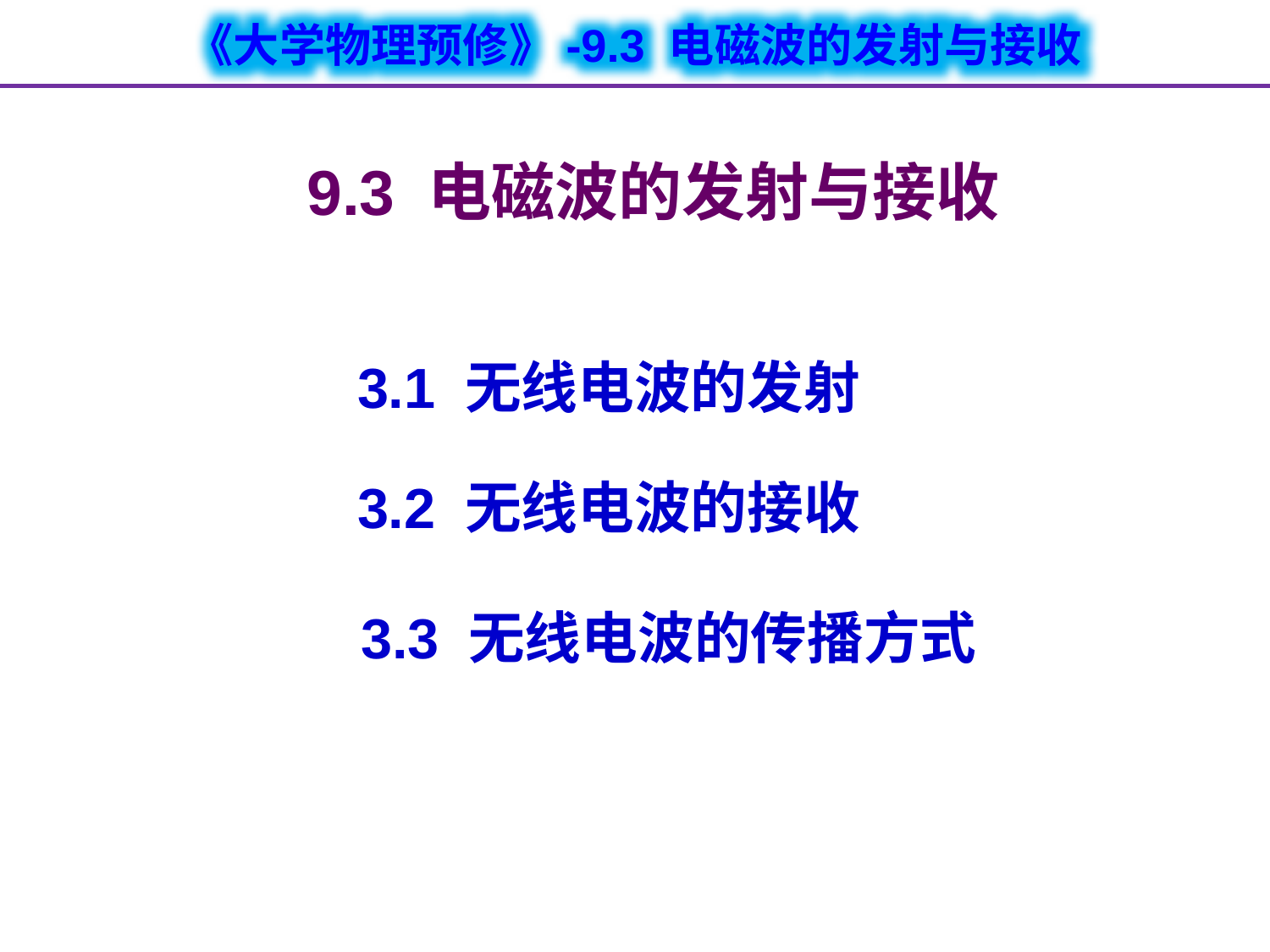

9.3 电磁波的发射与接收
3.1 无线电波的发射
3.2 无线电波的接收
3.3 无线电波的传播方式